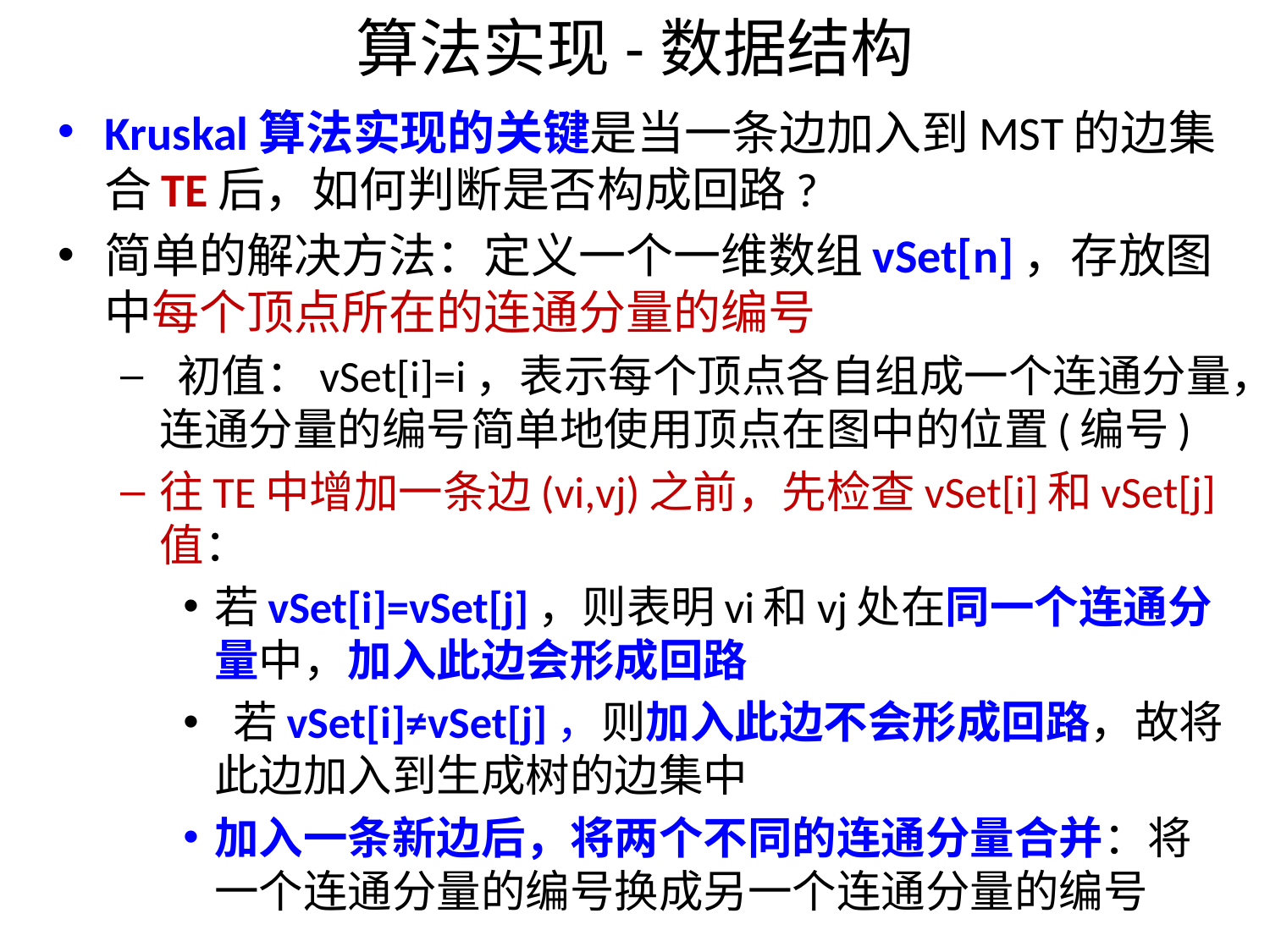

# 算法实现-数据结构
Kruskal算法实现的关键是当一条边加入到MST的边集合TE后，如何判断是否构成回路?
简单的解决方法：定义一个一维数组vSet[n]，存放图中每个顶点所在的连通分量的编号
 初值：vSet[i]=i，表示每个顶点各自组成一个连通分量，连通分量的编号简单地使用顶点在图中的位置(编号)
往TE中增加一条边(vi,vj)之前，先检查vSet[i]和vSet[j]值：
若vSet[i]=vSet[j]，则表明vi和vj处在同一个连通分量中，加入此边会形成回路
 若vSet[i]≠vSet[j]，则加入此边不会形成回路，故将此边加入到生成树的边集中
加入一条新边后，将两个不同的连通分量合并：将一个连通分量的编号换成另一个连通分量的编号